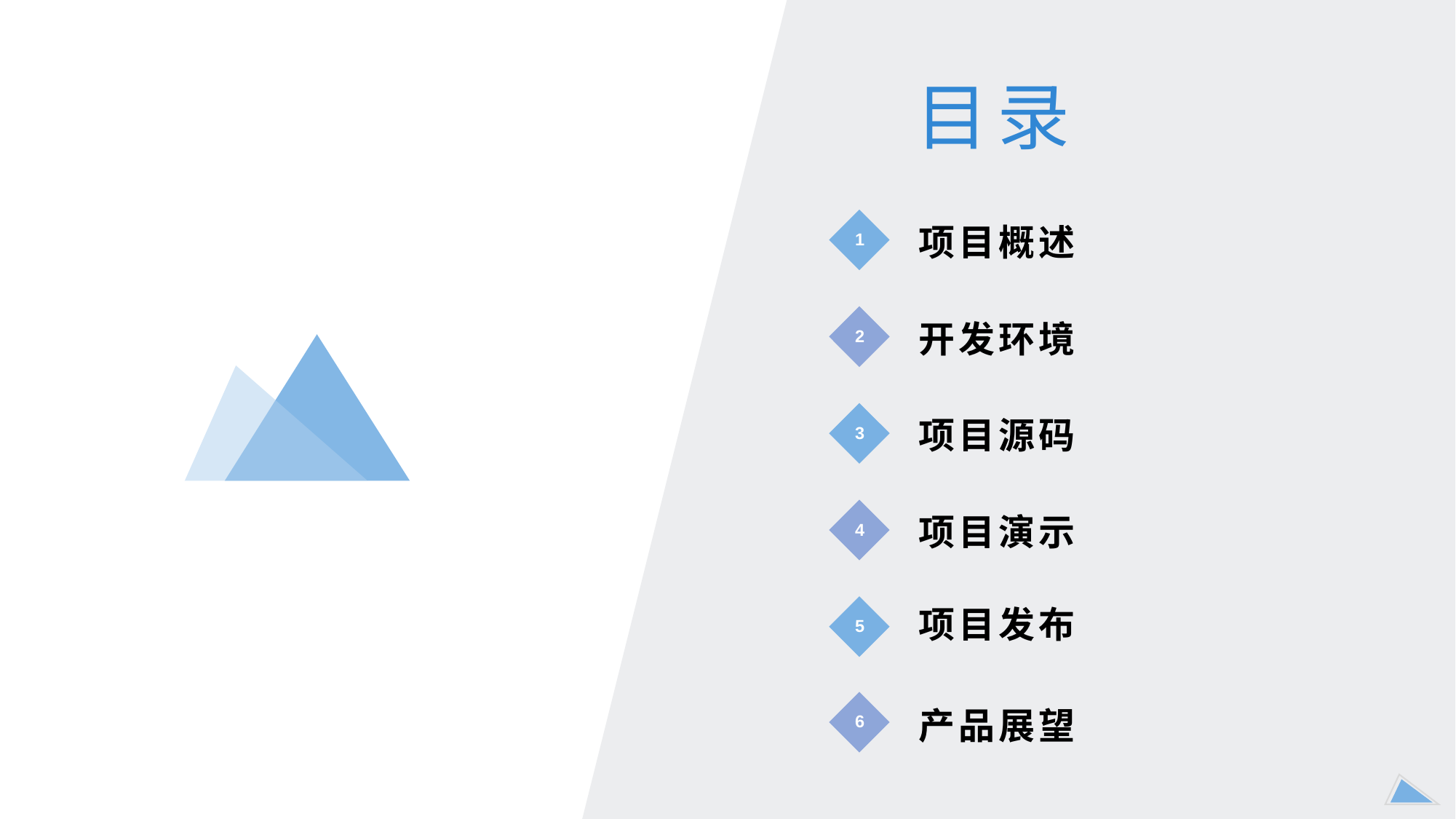

目录
项目概述
1
开发环境
2
项目源码
3
项目演示
4
项目发布
5
产品展望
6